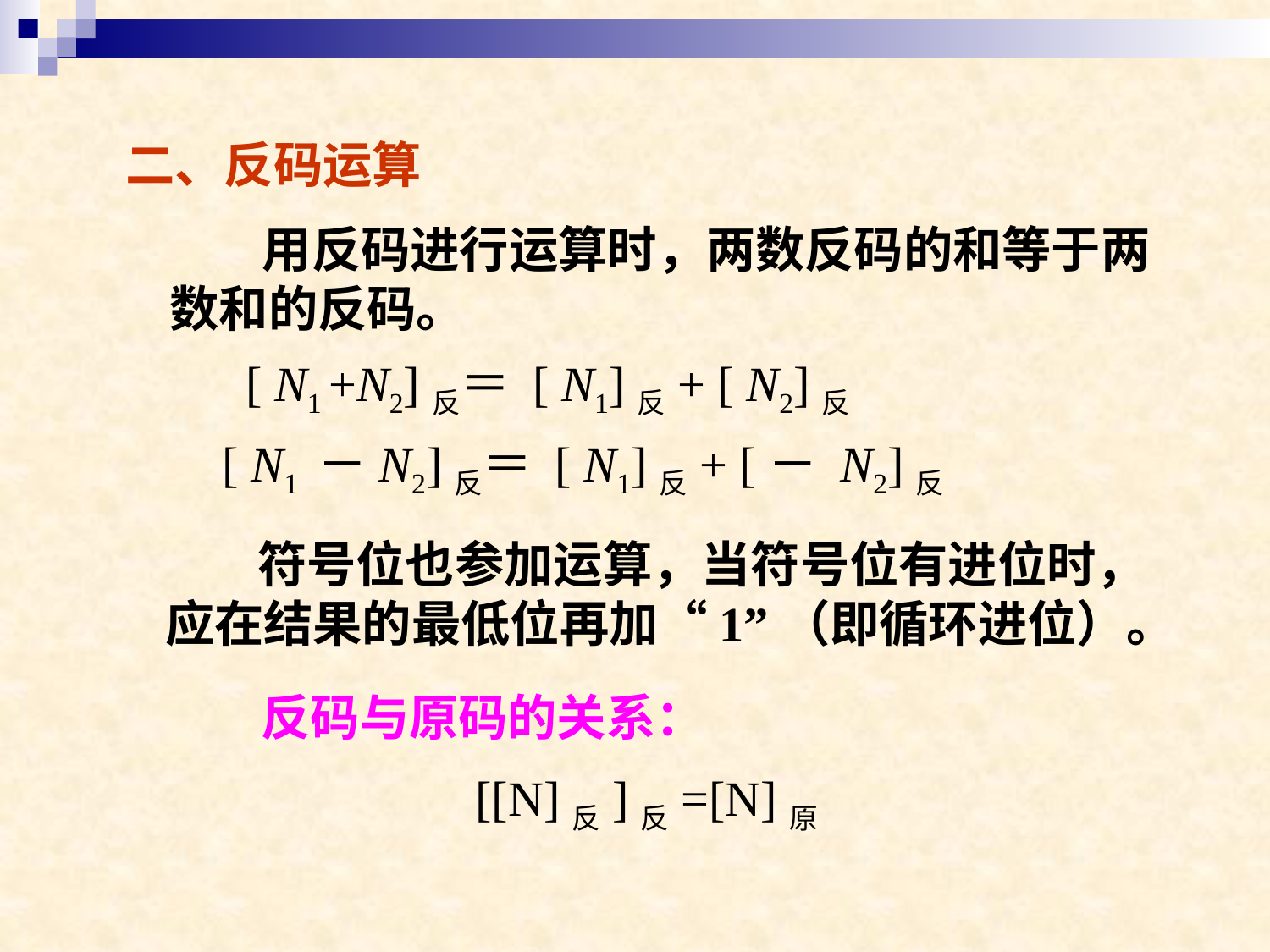

二、反码运算
用反码进行运算时，两数反码的和等于两数和的反码。
[ N1 +N2]反＝ [ N1]反+ [ N2]反
[ N1 －N2]反＝ [ N1]反+ [－ N2]反
符号位也参加运算，当符号位有进位时，应在结果的最低位再加“1”（即循环进位）。
反码与原码的关系：
[[N]反]反=[N]原